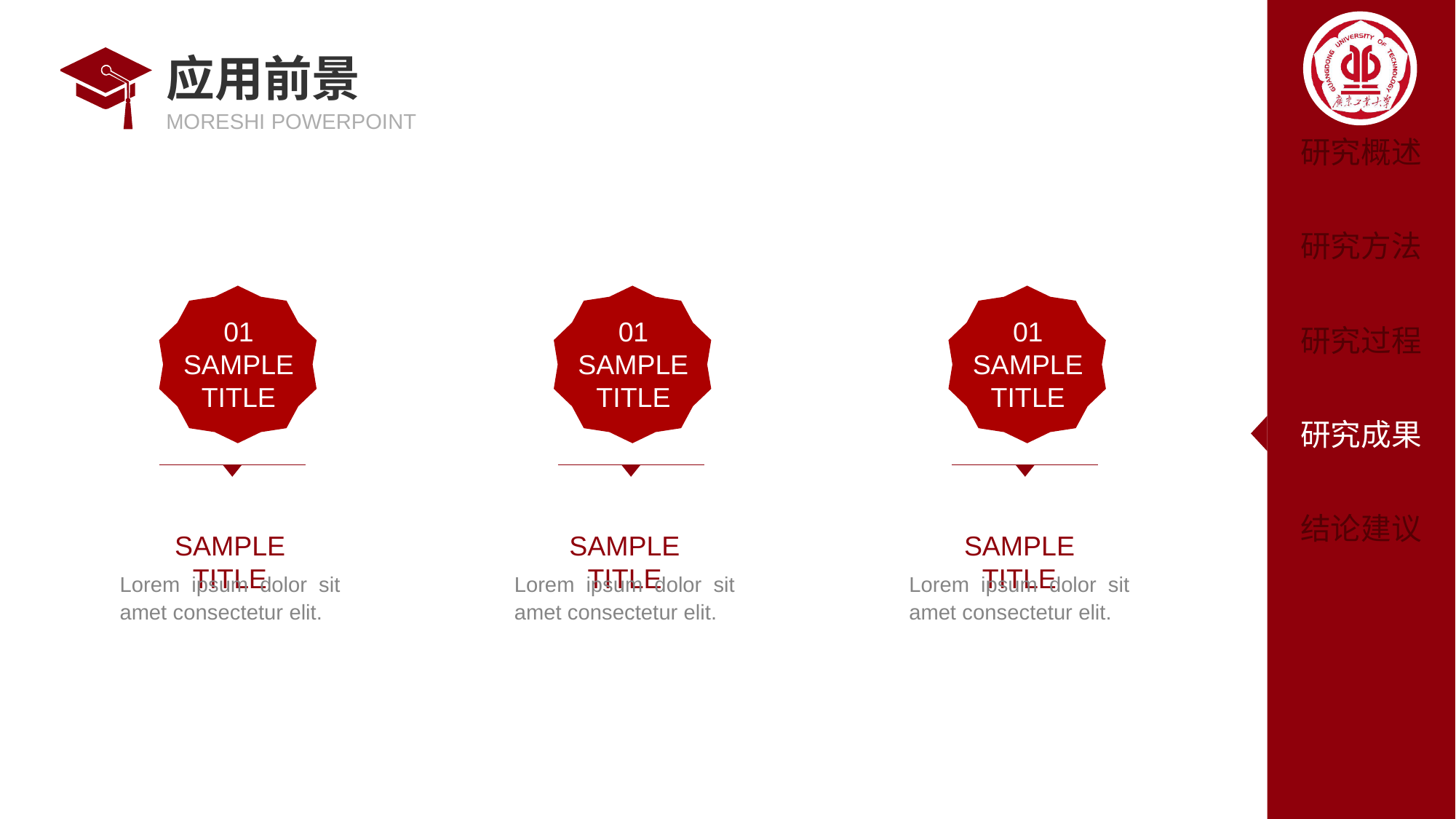

# 应用前景

01
SAMPLE
TITLE

01
SAMPLE
TITLE

01
SAMPLE
TITLE

SAMPLE TITLE
Lorem ipsum dolor sit amet consectetur elit.
SAMPLE TITLE
Lorem ipsum dolor sit amet consectetur elit.
SAMPLE TITLE
Lorem ipsum dolor sit amet consectetur elit.